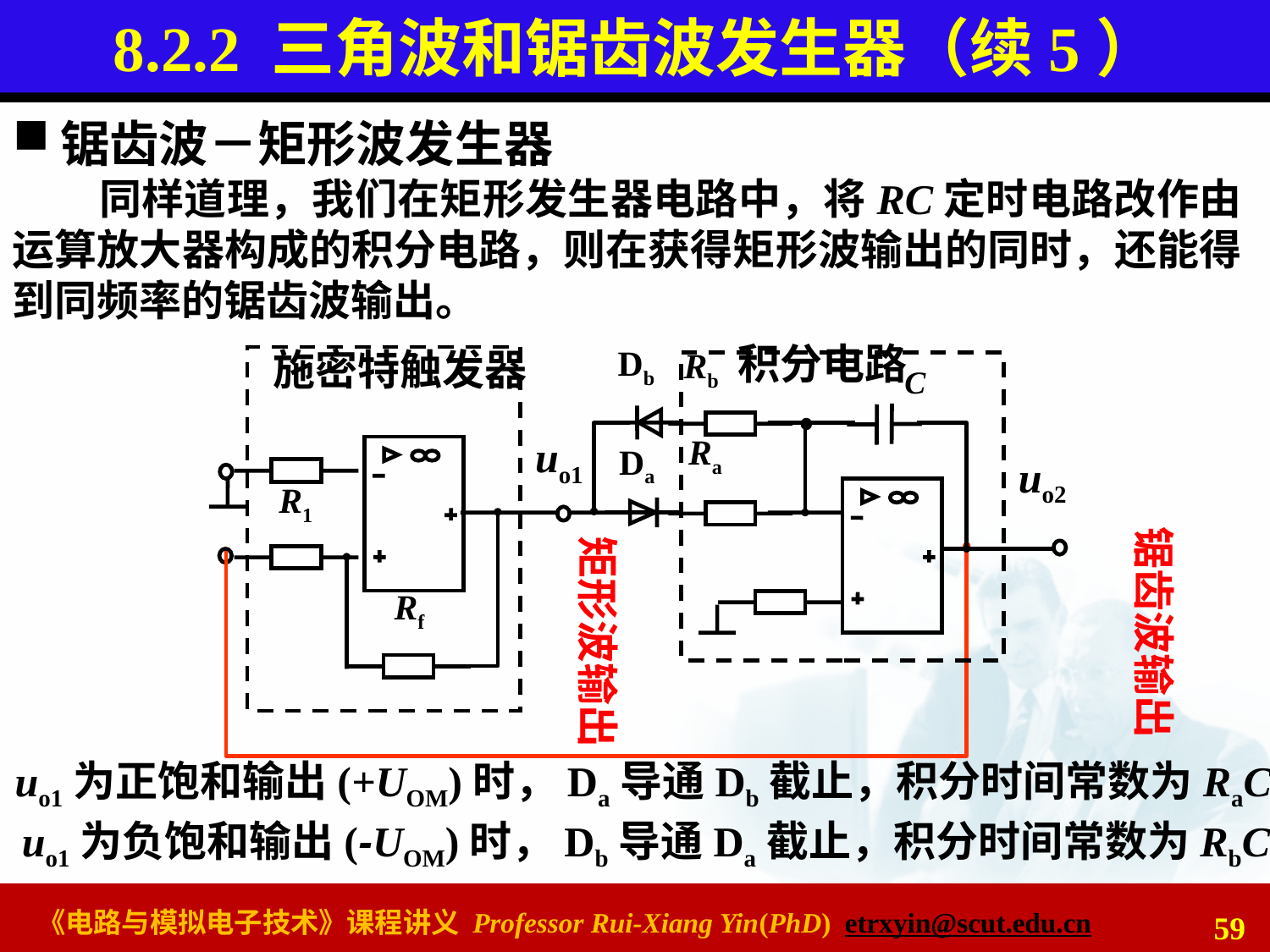

# 8.2.2 三角波和锯齿波发生器（续5）
锯齿波－矩形波发生器
同样道理，我们在矩形发生器电路中，将RC定时电路改作由运算放大器构成的积分电路，则在获得矩形波输出的同时，还能得到同频率的锯齿波输出。
积分电路
施密特触发器
Db
Rb

C

uo1
Ra

Da

uo2

R1

Rf

锯齿波输出
矩形波输出
uo1为正饱和输出(+UOM)时，Da导通Db截止，积分时间常数为RaC
uo1为负饱和输出(-UOM)时，Db导通Da截止，积分时间常数为RbC
59